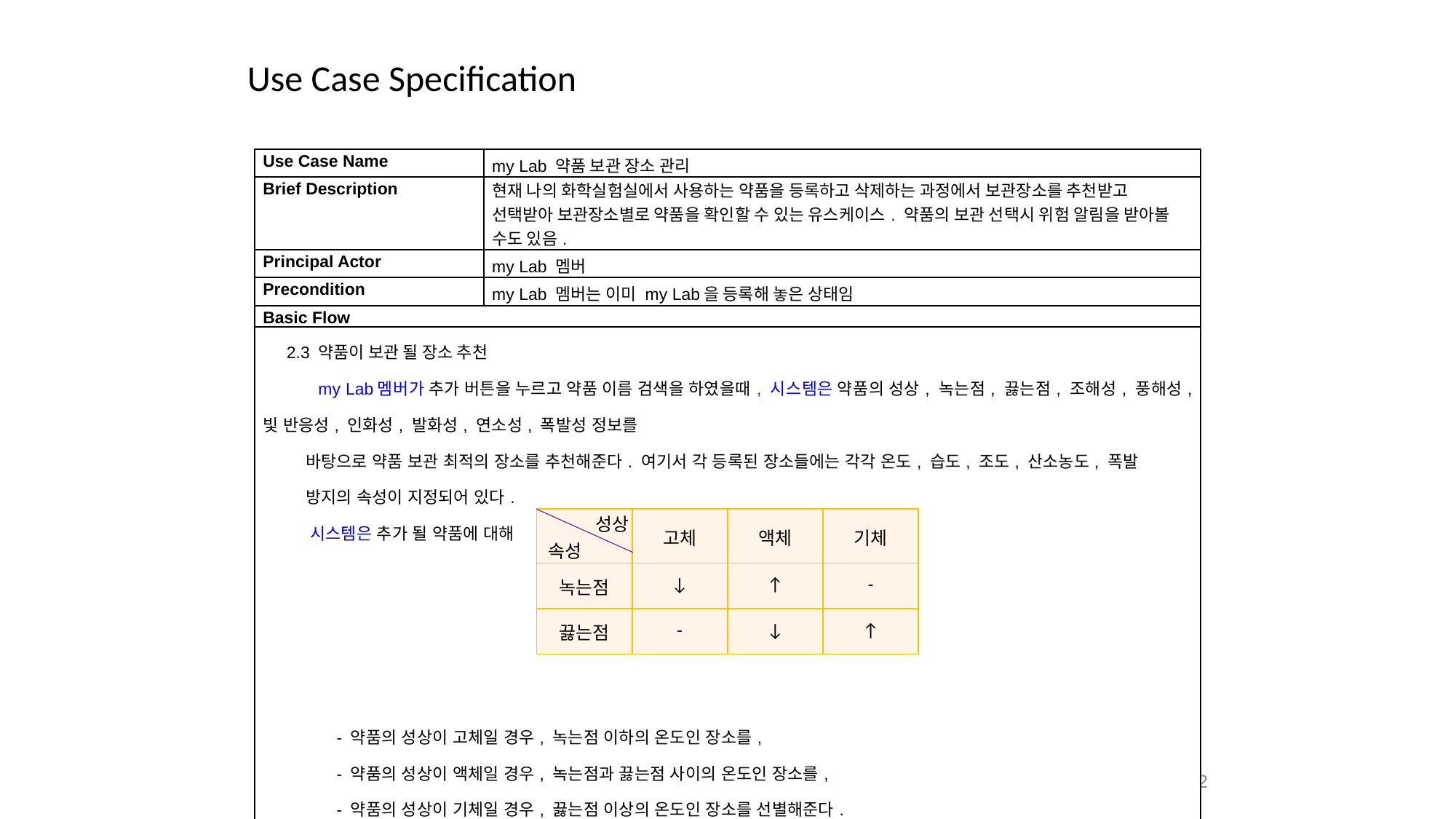

# Use Case Specification
| Use Case Name | my Lab 약품 보관 장소 관리 |
| --- | --- |
| Brief Description | 현재 나의 화학실험실에서 사용하는 약품을 등록하고 삭제하는 과정에서 보관장소를 추천받고 선택받아 보관장소별로 약품을 확인할 수 있는 유스케이스. 약품의 보관 선택시 위험 알림을 받아볼 수도 있음. |
| Principal Actor | my Lab 멤버 |
| Precondition | my Lab 멤버는 이미 my Lab을 등록해 놓은 상태임 |
| Basic Flow |  |
| 2.3 약품이 보관 될 장소 추천 my Lab멤버가 추가 버튼을 누르고 약품 이름 검색을 하였을때, 시스템은 약품의 성상, 녹는점, 끓는점, 조해성, 풍해성, 빛 반응성, 인화성, 발화성, 연소성, 폭발성 정보를 바탕으로 약품 보관 최적의 장소를 추천해준다. 여기서 각 등록된 장소들에는 각각 온도, 습도, 조도, 산소농도, 폭발 방지의 속성이 지정되어 있다. 시스템은 추가 될 약품에 대해 - 약품의 성상이 고체일 경우, 녹는점 이하의 온도인 장소를, - 약품의 성상이 액체일 경우, 녹는점과 끓는점 사이의 온도인 장소를, - 약품의 성상이 기체일 경우, 끓는점 이상의 온도인 장소를 선별해준다. 시스템은 추가 될 약품이 빛과 반응 하는 약품일 경우, 조도가 낮은 장소를 선별해준다. 시스템은 추가 될 약품이 조해성이 있거나 풍해성이 있는 약품일 경우, 습도가 낮은 장소를 선별해준다. 시스템은 추가 될 약품이 연소성, 인화성, 발화성, 폭발성이 있는 약품일 경우, 산소 농도가 낮은 장소와 폭발 방지 처리가 된 장소를 선별해준다. (AF4) 시스템은 기존에 my Lab멤버가 등록해 놓은 장소들 리스트에서 선별 된 장소를 “ 장소A (추천)“ 으로 화면 상에 추천 결과를 출력한다. |  |
| 성상 속성 | 고체 | 액체 | 기체 |
| --- | --- | --- | --- |
| 녹는점 | ↓ | ↑ | - |
| 끓는점 | - | ↓ | ↑ |
2